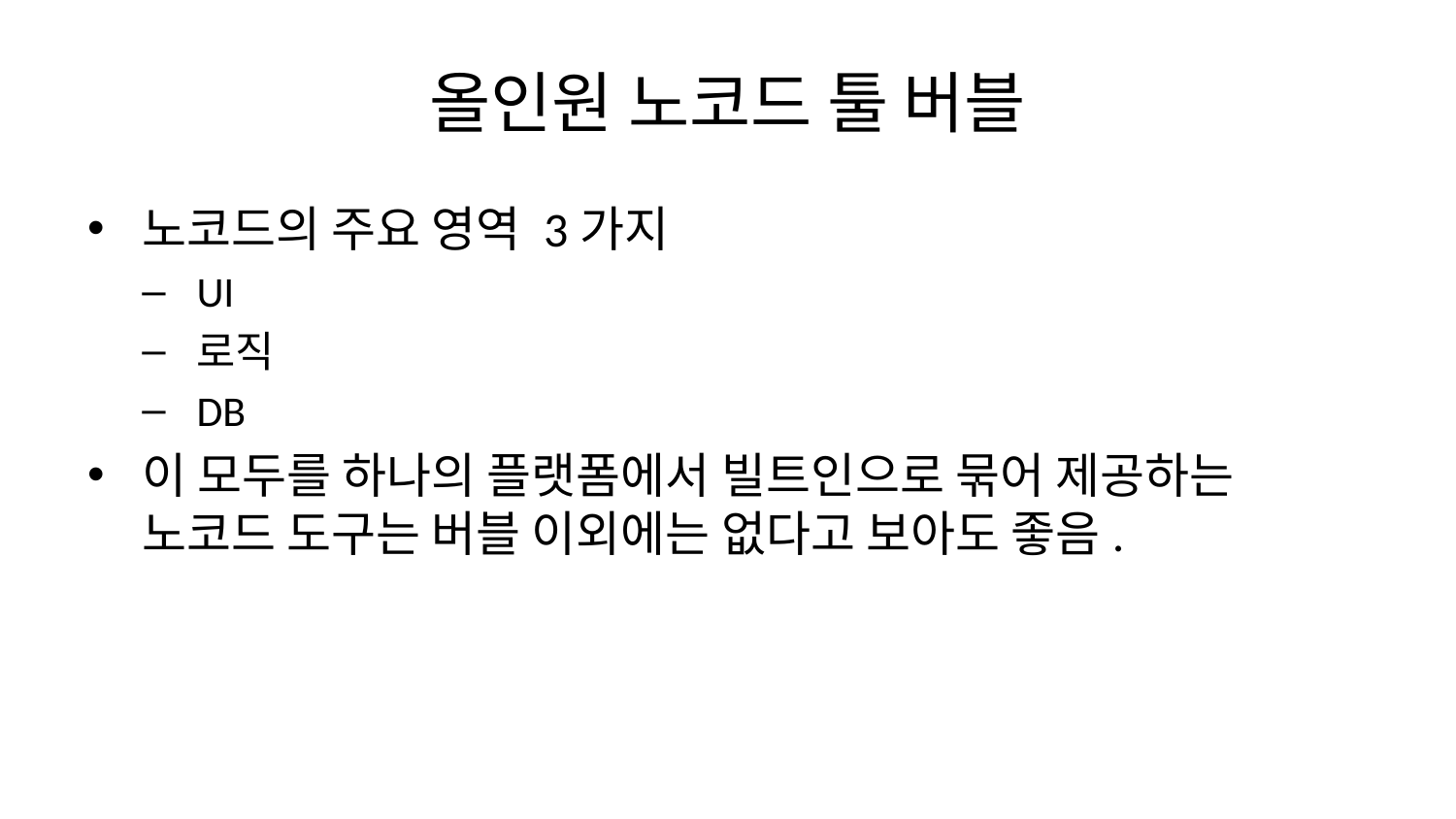

# 올인원 노코드 툴 버블
노코드의 주요 영역 3가지
UI
로직
DB
이 모두를 하나의 플랫폼에서 빌트인으로 묶어 제공하는 노코드 도구는 버블 이외에는 없다고 보아도 좋음.